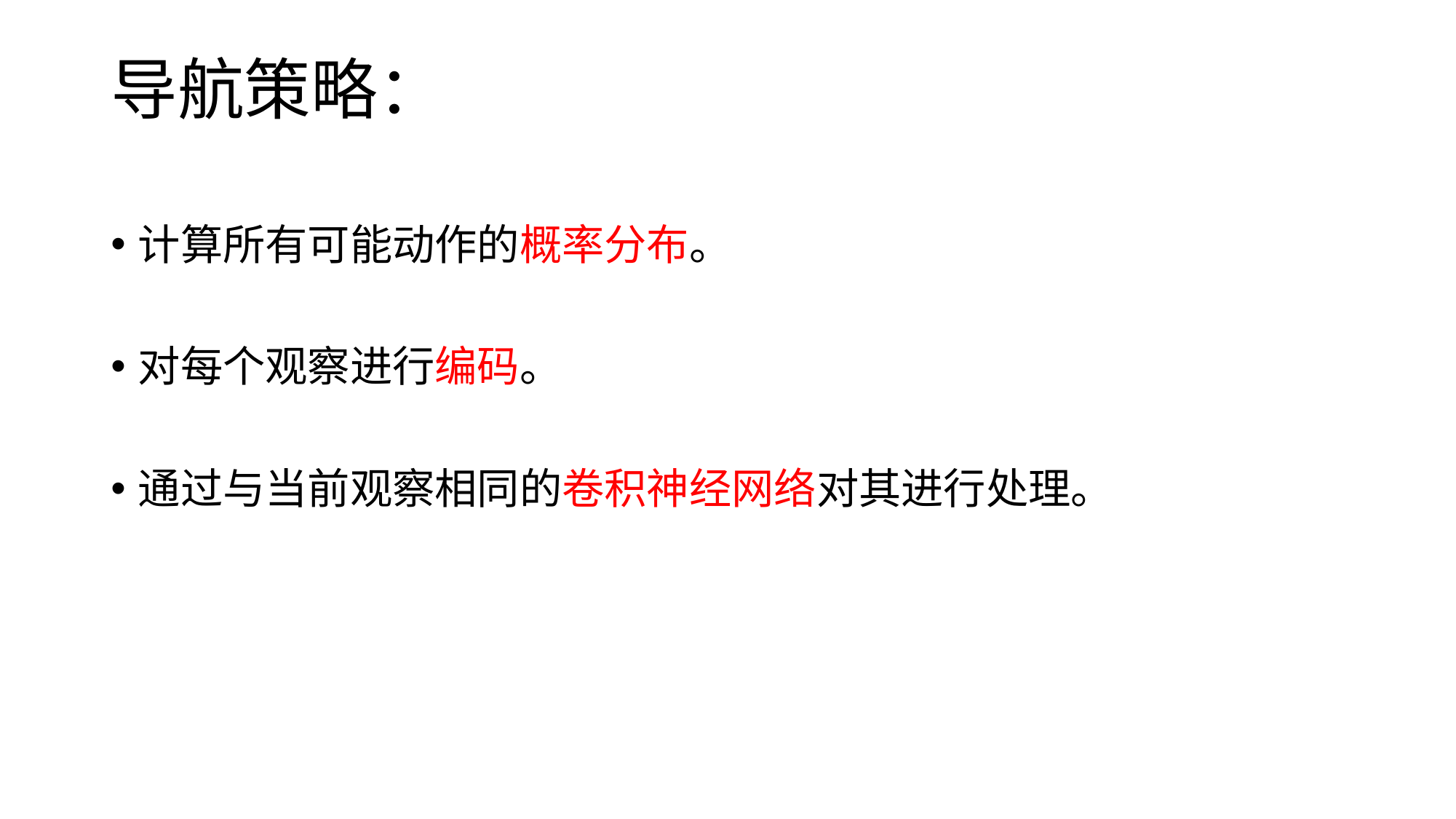

# 导航策略：
计算所有可能动作的概率分布。

对每个观察进行编码。

通过与当前观察相同的卷积神经网络对其进行处理。